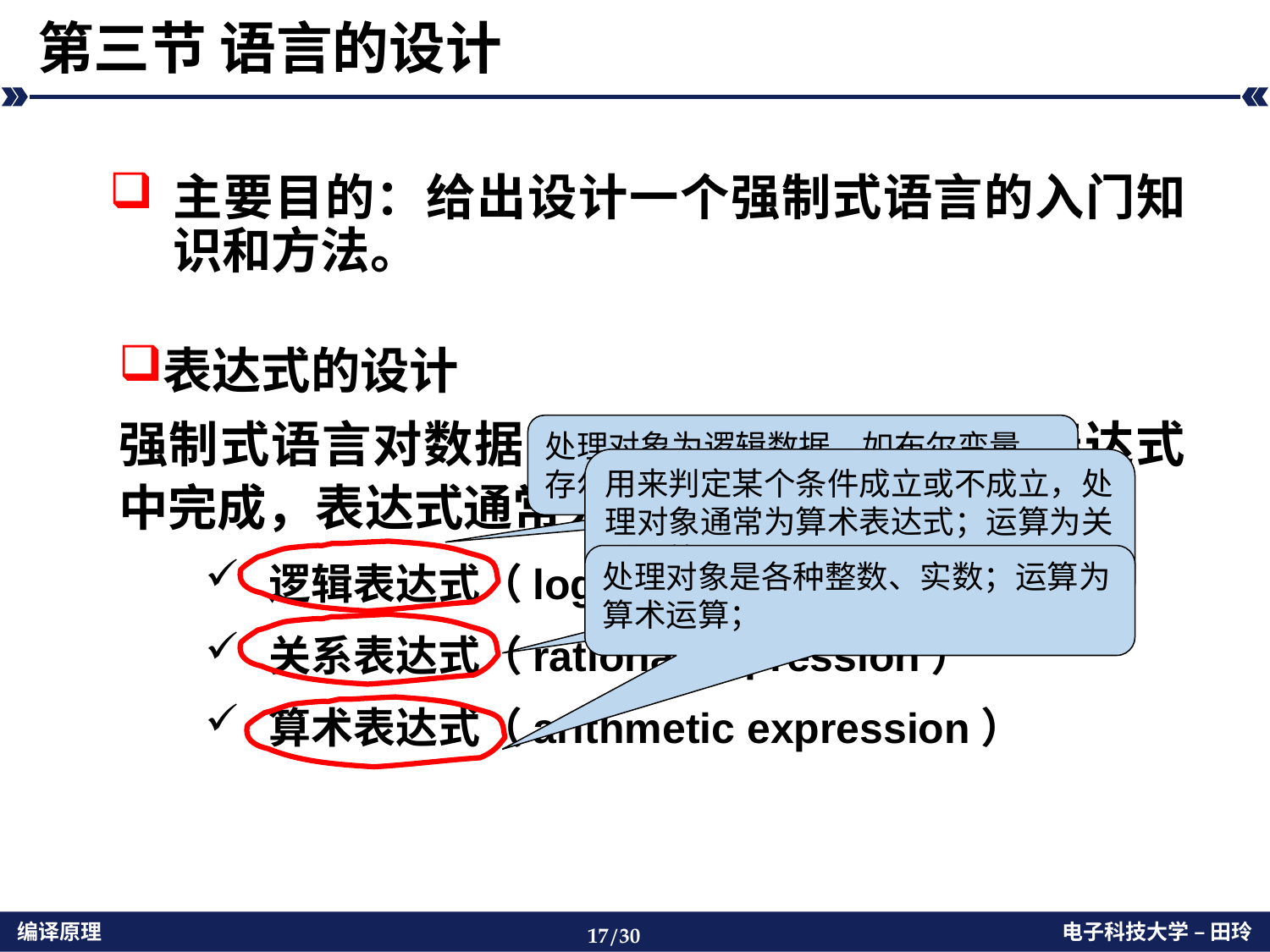

# 第三节 语言的设计
主要目的：给出设计一个强制式语言的入门知识和方法。
表达式的设计
强制式语言对数据的处理（操作）主要在表达式中完成，表达式通常分为：
逻辑表达式（logic expression）
关系表达式（rational expression）
算术表达式（arithmetic expression）
处理对象为逻辑数据，如布尔变量，存尔常量等；运算为逻辑运算；
用来判定某个条件成立或不成立，处理对象通常为算术表达式；运算为关系运算；

处理对象是各种整数、实数；运算为算术运算；